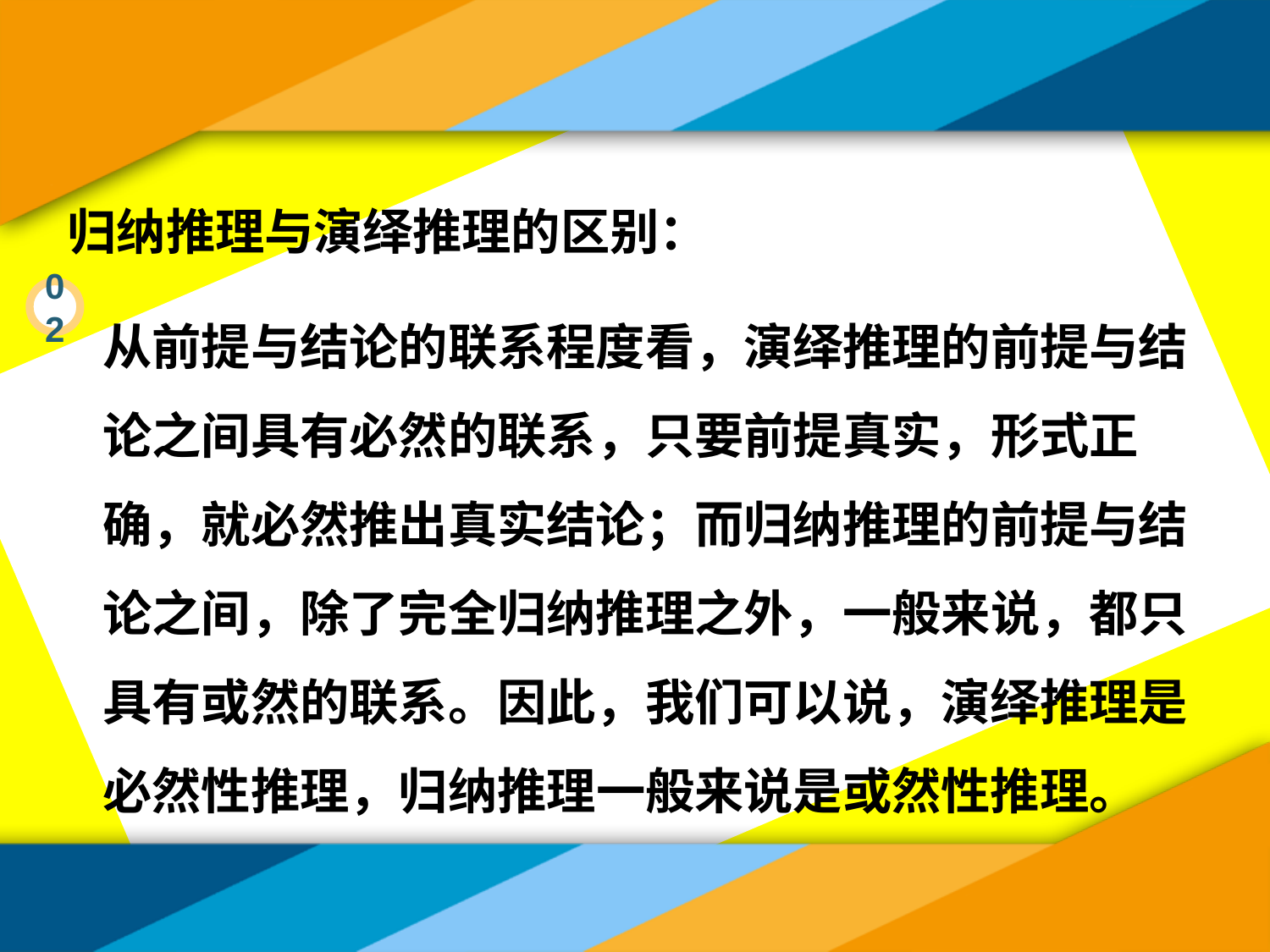

归纳推理与演绎推理的区别：
从前提与结论的联系程度看，演绎推理的前提与结论之间具有必然的联系，只要前提真实，形式正确，就必然推出真实结论；而归纳推理的前提与结论之间，除了完全归纳推理之外，一般来说，都只具有或然的联系。因此，我们可以说，演绎推理是必然性推理，归纳推理一般来说是或然性推理。

02